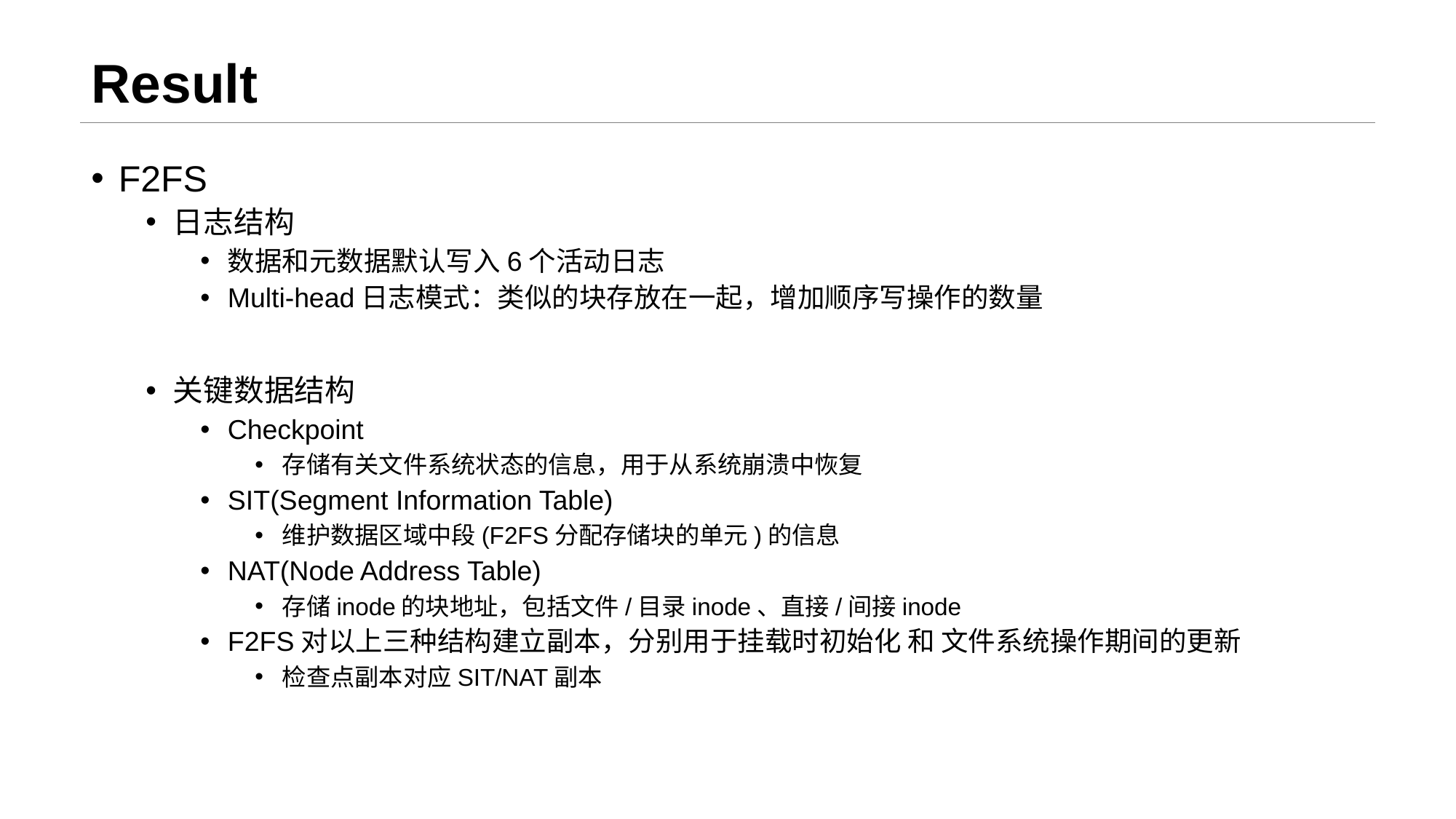

# Result
F2FS
日志结构
数据和元数据默认写入6个活动日志
Multi-head日志模式：类似的块存放在一起，增加顺序写操作的数量

关键数据结构
Checkpoint
存储有关文件系统状态的信息，用于从系统崩溃中恢复
SIT(Segment Information Table)
维护数据区域中段(F2FS分配存储块的单元)的信息
NAT(Node Address Table)
存储inode的块地址，包括文件/目录inode、直接/间接inode
F2FS对以上三种结构建立副本，分别用于挂载时初始化 和 文件系统操作期间的更新
检查点副本对应SIT/NAT副本